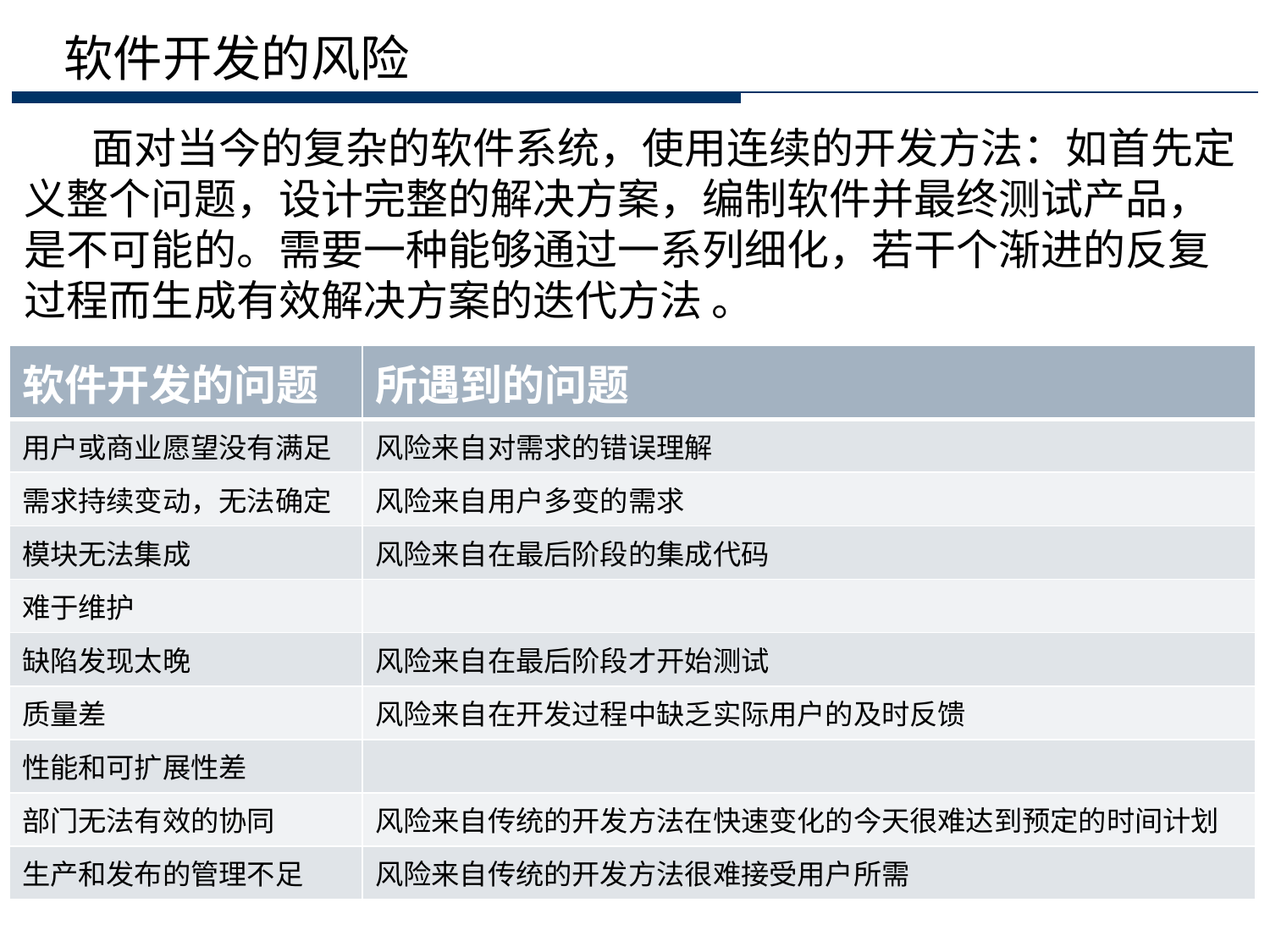

# 软件开发的风险
      面对当今的复杂的软件系统，使用连续的开发方法：如首先定义整个问题，设计完整的解决方案，编制软件并最终测试产品，是不可能的。需要一种能够通过一系列细化，若干个渐进的反复过程而生成有效解决方案的迭代方法 。

| 软件开发的问题 | 所遇到的问题 |
| --- | --- |
| 用户或商业愿望没有满足 | 风险来自对需求的错误理解 |
| 需求持续变动，无法确定 | 风险来自用户多变的需求 |
| 模块无法集成 | 风险来自在最后阶段的集成代码 |
| 难于维护 |  |
| 缺陷发现太晚 | 风险来自在最后阶段才开始测试 |
| 质量差 | 风险来自在开发过程中缺乏实际用户的及时反馈 |
| 性能和可扩展性差 |  |
| 部门无法有效的协同 | 风险来自传统的开发方法在快速变化的今天很难达到预定的时间计划 |
| 生产和发布的管理不足 | 风险来自传统的开发方法很难接受用户所需 |
4